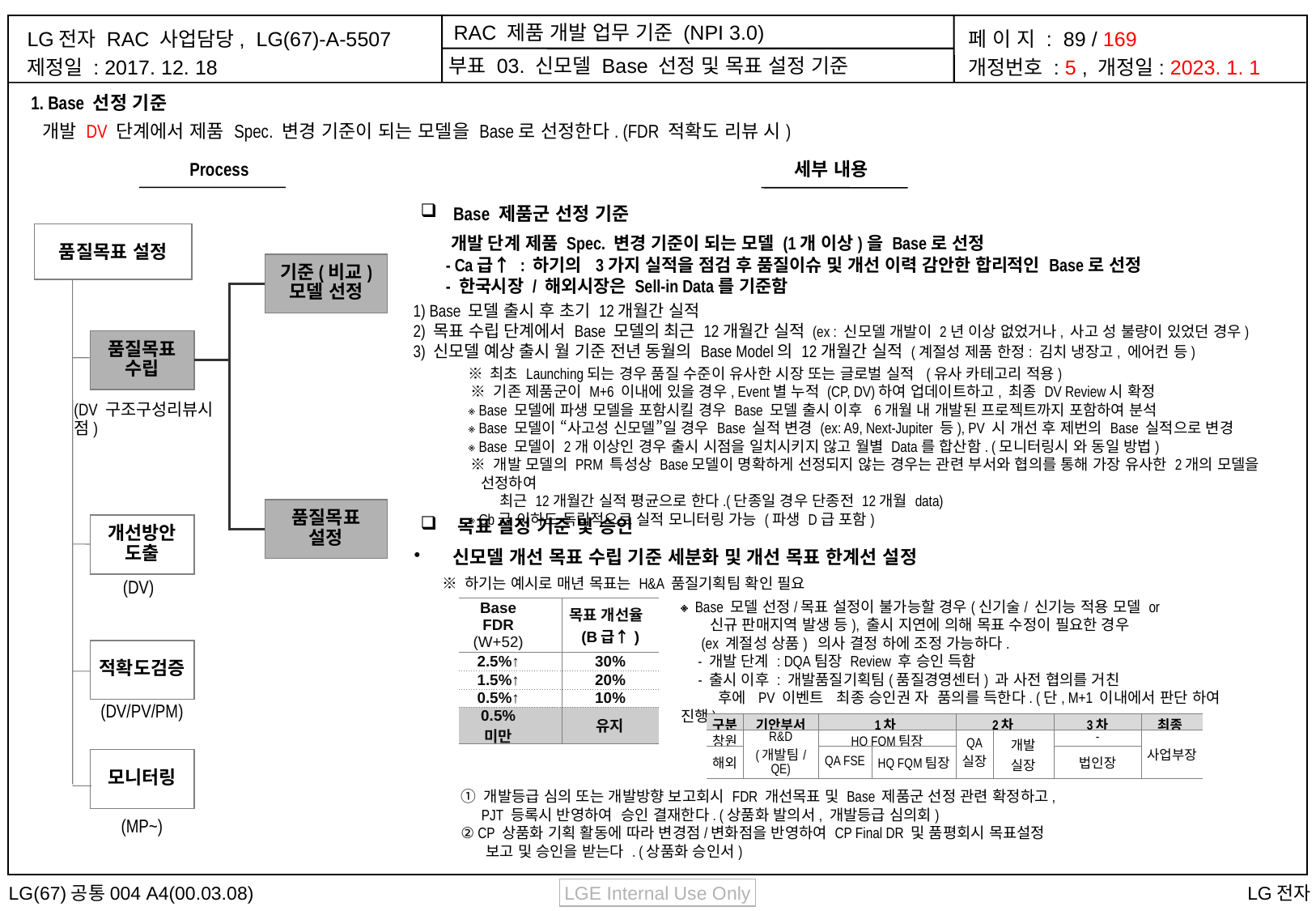

부표 03. 신모델 Base 선정 및 목표 설정 기준
1. Base 선정 기준
개발 DV 단계에서 제품 Spec. 변경 기준이 되는 모델을 Base로 선정한다. (FDR 적확도 리뷰 시)
Process
세부 내용

 Base 제품군 선정 기준
품질목표 설정
 개발 단계 제품 Spec. 변경 기준이 되는 모델 (1개 이상)을 Base로 선정
 - Ca급↑ : 하기의  3가지 실적을 점검 후 품질이슈 및 개선 이력 감안한 합리적인 Base로 선정
 - 한국시장 / 해외시장은 Sell-in Data를 기준함
기준(비교)
모델 선정

1) Base 모델 출시 후 초기 12개월간 실적
2) 목표 수립 단계에서 Base 모델의 최근 12개월간 실적 (ex : 신모델 개발이 2년 이상 없었거나, 사고 성 불량이 있었던 경우)
3) 신모델 예상 출시 월 기준 전년 동월의 Base Model의 12개월간 실적 (계절성 제품 한정: 김치 냉장고, 에어컨 등)
품질목표
수립

   ※ 최초 Launching되는 경우 품질 수준이 유사한 시장 또는 글로벌 실적  (유사 카테고리 적용)
   ※ 기존 제품군이 M+6 이내에 있을 경우, Event별 누적 (CP, DV)하여 업데이트하고, 최종 DV Review시 확정
   ※ Base 모델에 파생 모델을 포함시킬 경우 Base 모델 출시 이후  6개월 내 개발된 프로젝트까지 포함하여 분석
   ※ Base 모델이 “사고성 신모델”일 경우 Base 실적 변경 (ex: A9, Next-Jupiter 등), PV 시 개선 후 제번의 Base 실적으로 변경
   ※ Base 모델이 2개 이상인 경우 출시 시점을 일치시키지 않고 월별 Data를 합산함. (모니터링시 와 동일 방법)
   ※ 개발 모델의 PRM 특성상 Base모델이 명확하게 선정되지 않는 경우는 관련 부서와 협의를 통해 가장 유사한 2개의 모델을 선정하여
         최근 12개월간 실적 평균으로 한다.(단종일 경우 단종전 12개월 data)
   ※ Cb급 이하도 독립적으로 실적 모니터링 가능 (파생 D급 포함)
(DV 구조구성리뷰시점)
품질목표
설정
 목표 설정 기준 및 승인
개선방안
도출
 신모델 개선 목표 수립 기준 세분화 및 개선 목표 한계선 설정

 ※ 하기는 예시로 매년 목표는 H&A 품질기획팀 확인 필요
(DV)
※  Base 모델 선정/목표 설정이 불가능할 경우(신기술/ 신기능 적용 모델 or
      신규 판매지역 발생 등), 출시 지연에 의해 목표 수정이 필요한 경우
      (ex 계절성 상품)  의사 결정 하에 조정 가능하다.
     - 개발 단계 : DQA팀장 Review 후 승인 득함
     - 출시 이후 : 개발품질기획팀(품질경영센터) 과 사전 협의를 거친
        후에  PV 이벤트   최종 승인권 자  품의를 득한다. (단, M+1 이내에서 판단 하여 진행)
| Base FDR (W+52) | 목표 개선율 (B급↑) |
| --- | --- |
| 2.5%↑ | 30% |
| 1.5%↑ | 20% |
| 0.5%↑ | 10% |
| 0.5% 미만 | 유지 |
적확도검증

(DV/PV/PM)
| 구분 | 기안부서 | 1차 |  | 2차 |  | 3차 | 최종 |
| --- | --- | --- | --- | --- | --- | --- | --- |
| 창원 | R&D (개발팀/QE) | HQ FQM팀장 |  | QA 실장 | 개발 실장 | - | 사업부장 |
| 해외 |  | QA FSE | HQ FQM팀장 |  |  | 법인장 |  |
모니터링
① 개발등급 심의 또는 개발방향 보고회시 FDR 개선목표 및 Base 제품군 선정 관련 확정하고,
      PJT 등록시 반영하여  승인 결재한다. (상품화 발의서, 개발등급 심의회)
② CP 상품화 기획 활동에 따라 변경점/변화점을 반영하여 CP Final DR 및 품평회시 목표설정
     보고 및 승인을 받는다 . (상품화 승인서)

(MP~)